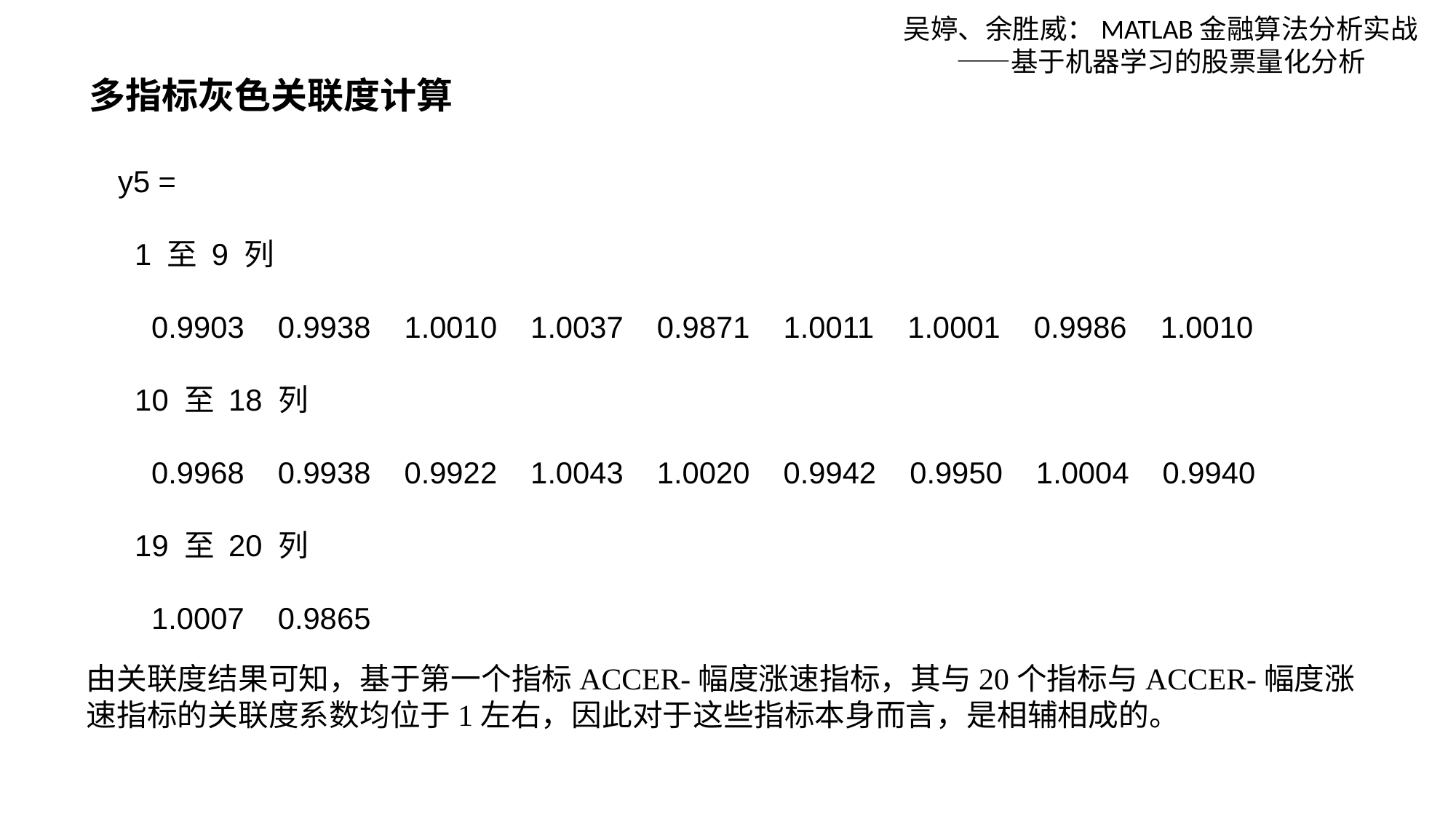

吴婷、余胜威：MATLAB金融算法分析实战——基于机器学习的股票量化分析
多指标灰色关联度计算
y5 =

  1 至 9 列

    0.9903    0.9938    1.0010    1.0037    0.9871    1.0011    1.0001    0.9986    1.0010

  10 至 18 列

    0.9968    0.9938    0.9922    1.0043    1.0020    0.9942    0.9950    1.0004    0.9940

  19 至 20 列

    1.0007    0.9865
由关联度结果可知，基于第一个指标ACCER-幅度涨速指标，其与20个指标与ACCER-幅度涨速指标的关联度系数均位于1左右，因此对于这些指标本身而言，是相辅相成的。